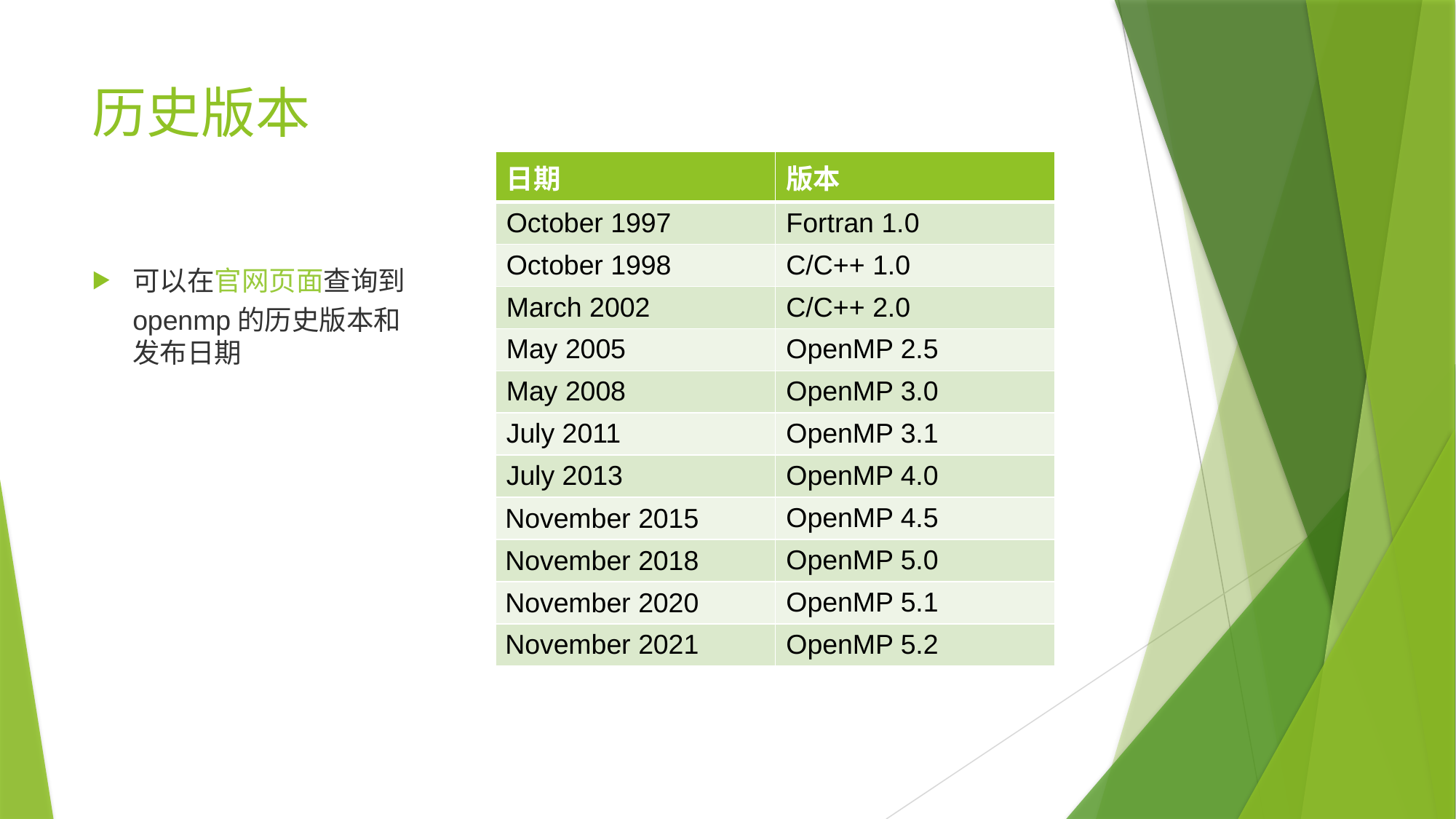

# 历史版本
| 日期 | 版本 |
| --- | --- |
| October 1997 | Fortran 1.0 |
| October 1998 | C/C++ 1.0 |
| March 2002 | C/C++ 2.0 |
| May 2005 | OpenMP 2.5 |
| May 2008 | OpenMP 3.0 |
| July 2011 | OpenMP 3.1 |
| July 2013 | OpenMP 4.0 |
| November 2015 | OpenMP 4.5 |
| November 2018 | OpenMP 5.0 |
| November 2020 | OpenMP 5.1 |
| November 2021 | OpenMP 5.2 |
可以在官网页面查询到openmp的历史版本和发布日期